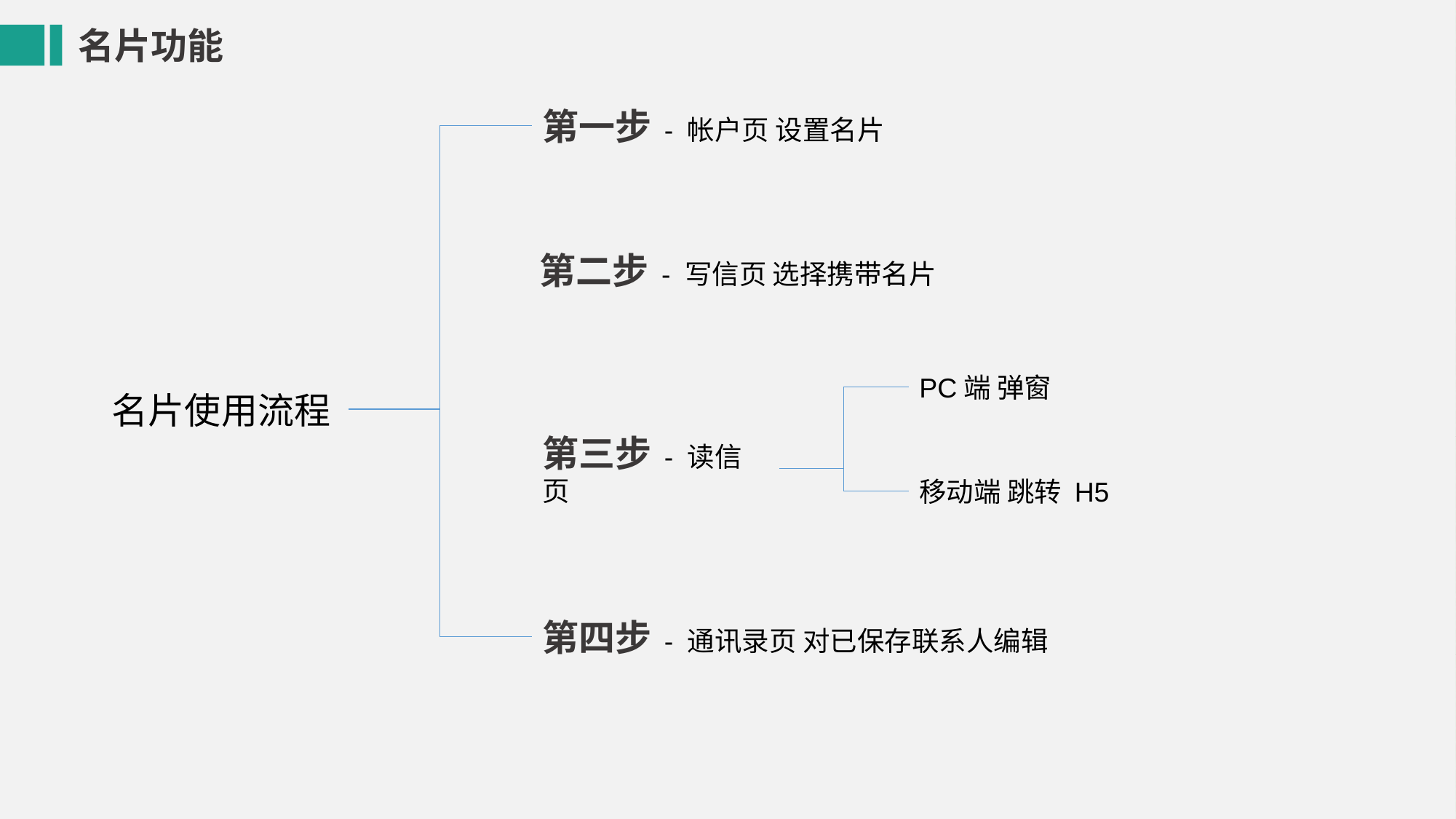

名片功能
第一步 - 帐户页 设置名片
第二步 - 写信页 选择携带名片
PC端 弹窗
名片使用流程
第三步 - 读信页
移动端 跳转 H5
第四步 - 通讯录页 对已保存联系人编辑